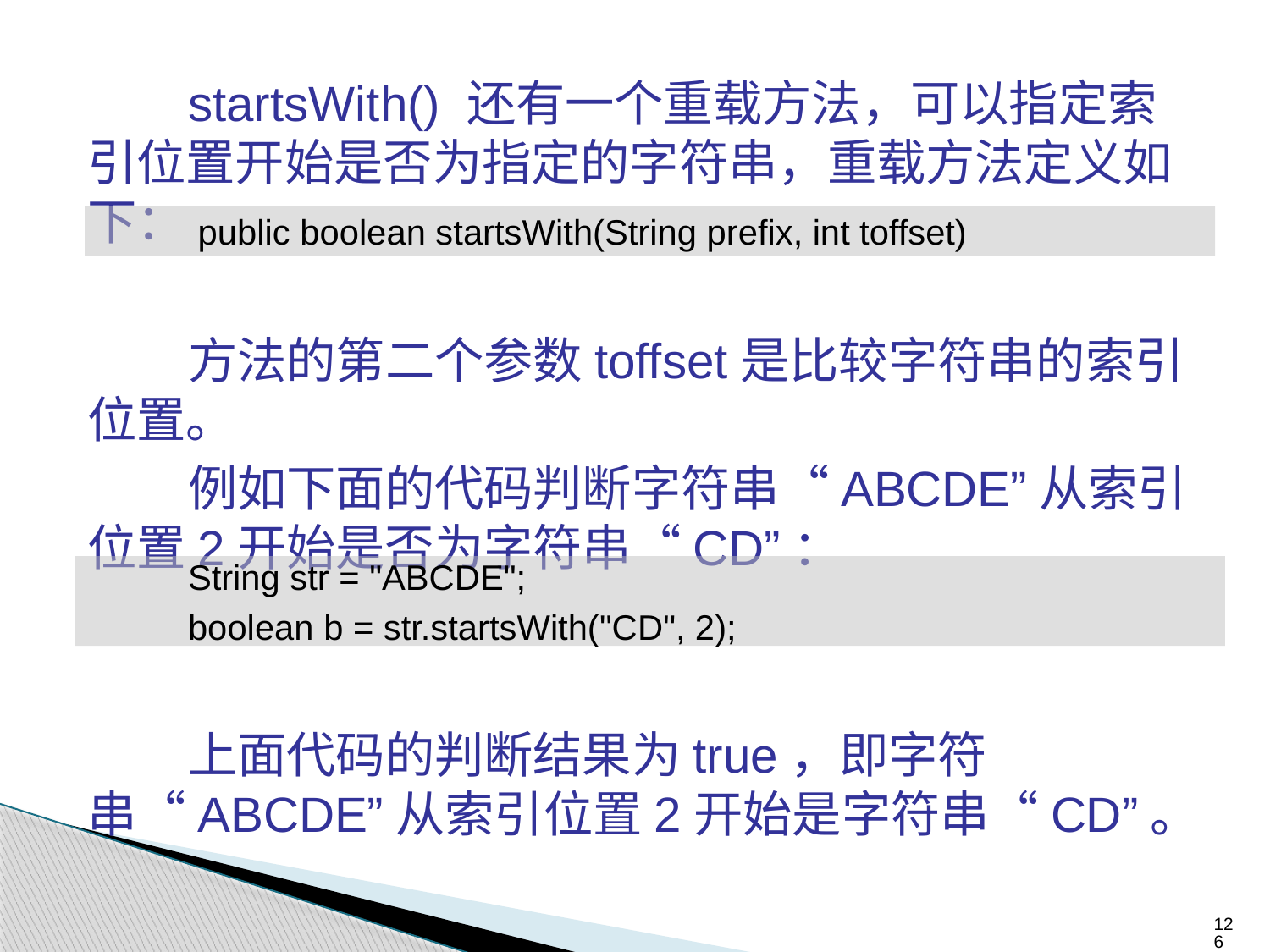

startsWith() 还有一个重载方法，可以指定索引位置开始是否为指定的字符串，重载方法定义如下：

方法的第二个参数toffset是比较字符串的索引位置。
例如下面的代码判断字符串“ABCDE”从索引位置2开始是否为字符串“CD”：

上面代码的判断结果为true，即字符串“ABCDE”从索引位置2开始是字符串“CD”。

public boolean startsWith(String prefix, int toffset)
String str = "ABCDE";
boolean b = str.startsWith("CD", 2);
126